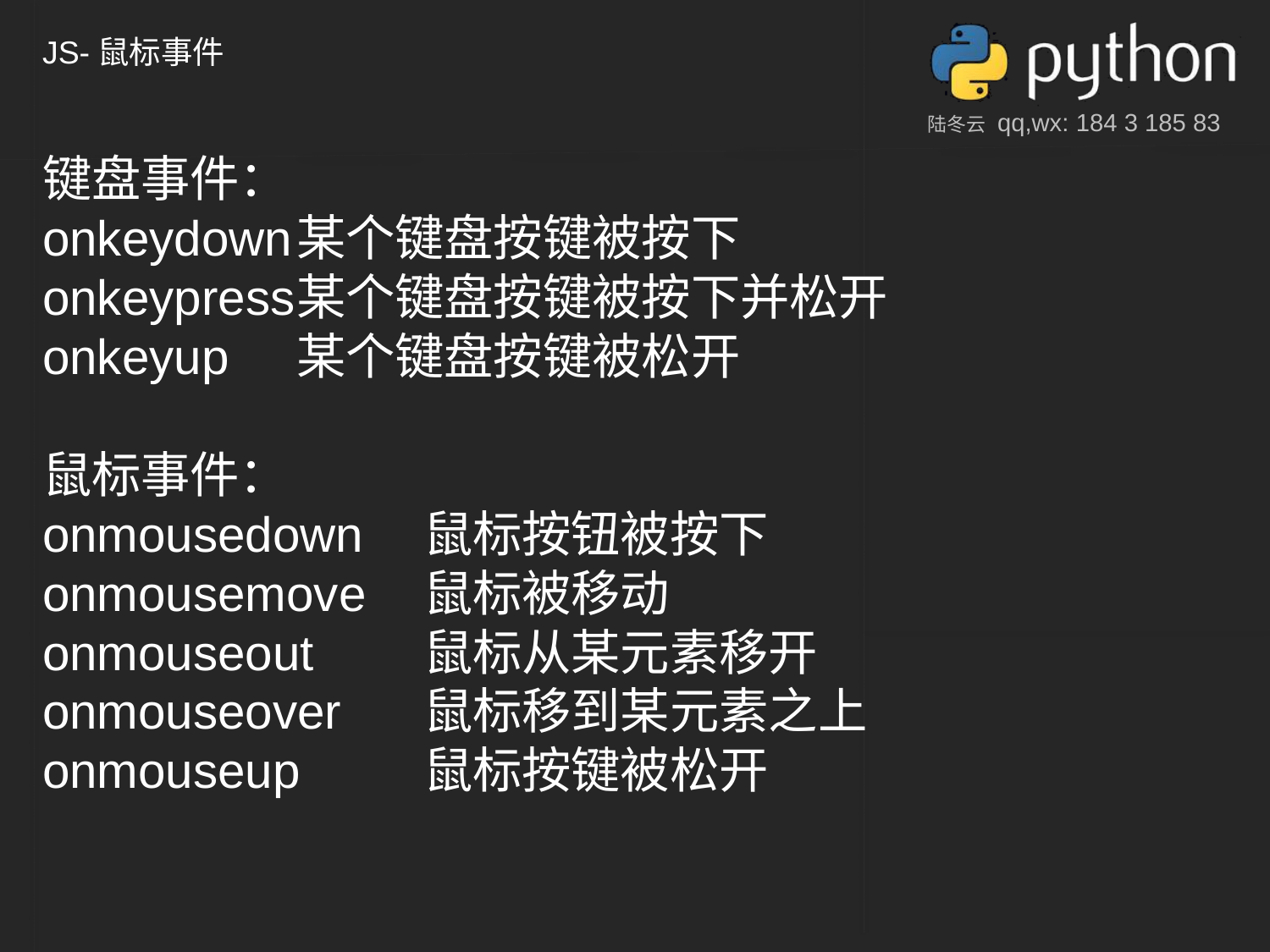

JS-鼠标事件
键盘事件：
onkeydown	某个键盘按键被按下
onkeypress	某个键盘按键被按下并松开
onkeyup	某个键盘按键被松开

鼠标事件：
onmousedown	鼠标按钮被按下
onmousemove	鼠标被移动
onmouseout	鼠标从某元素移开
onmouseover	鼠标移到某元素之上
onmouseup	鼠标按键被松开